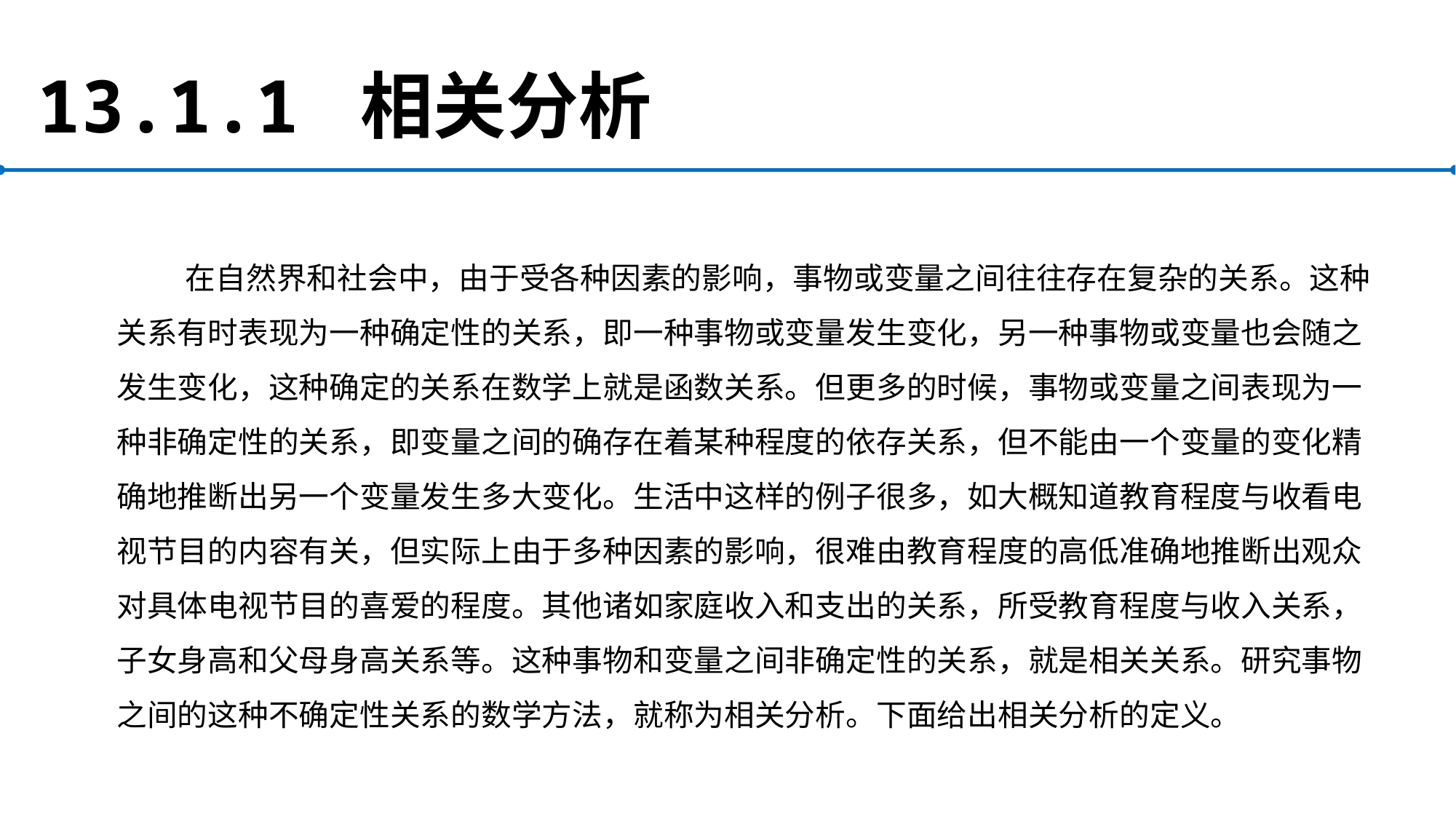

# 13.1.1 相关分析
在自然界和社会中，由于受各种因素的影响，事物或变量之间往往存在复杂的关系。这种关系有时表现为一种确定性的关系，即一种事物或变量发生变化，另一种事物或变量也会随之发生变化，这种确定的关系在数学上就是函数关系。但更多的时候，事物或变量之间表现为一种非确定性的关系，即变量之间的确存在着某种程度的依存关系，但不能由一个变量的变化精确地推断出另一个变量发生多大变化。生活中这样的例子很多，如大概知道教育程度与收看电视节目的内容有关，但实际上由于多种因素的影响，很难由教育程度的高低准确地推断出观众对具体电视节目的喜爱的程度。其他诸如家庭收入和支出的关系，所受教育程度与收入关系，子女身高和父母身高关系等。这种事物和变量之间非确定性的关系，就是相关关系。研究事物之间的这种不确定性关系的数学方法，就称为相关分析。下面给出相关分析的定义。